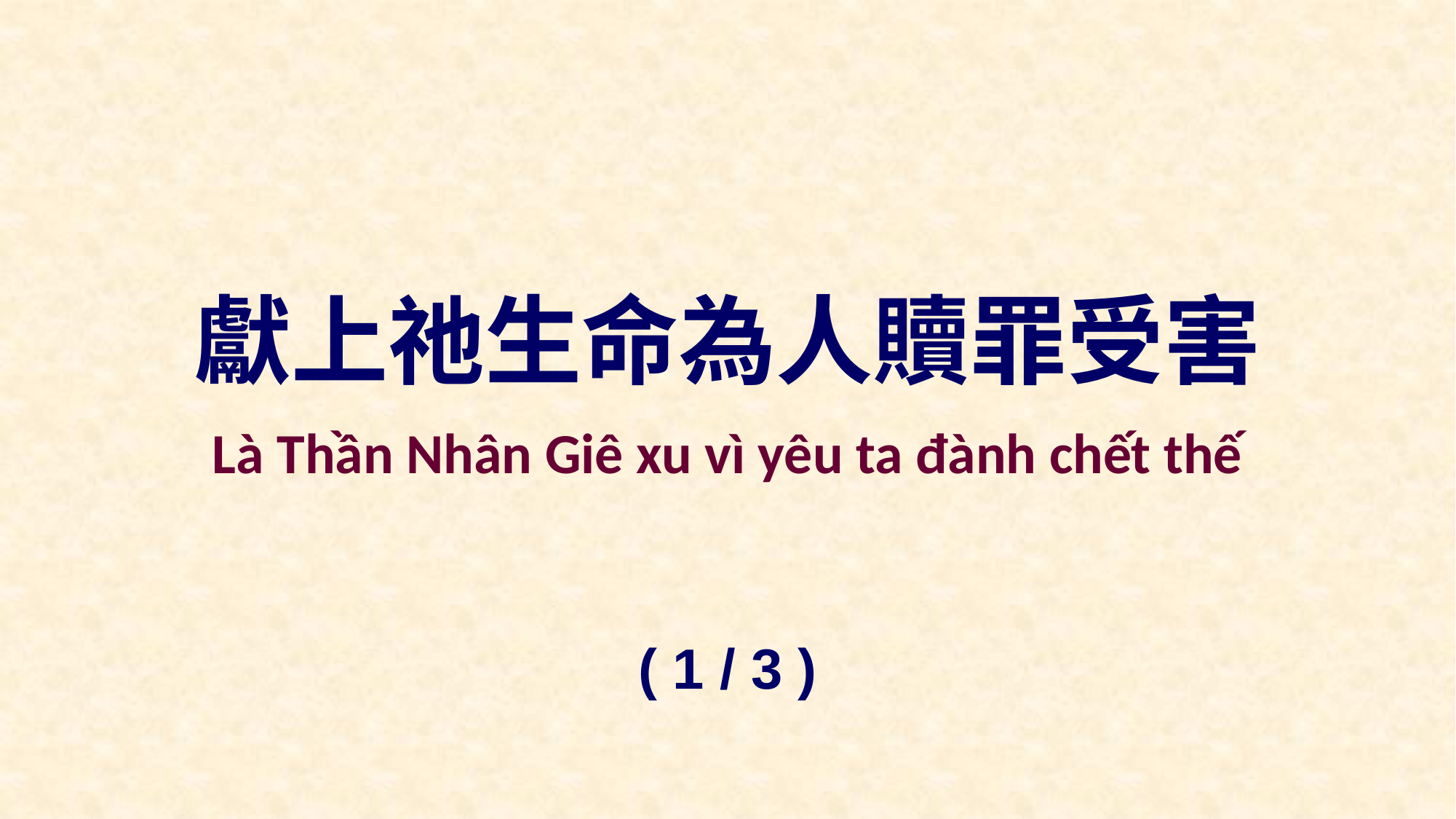

獻上祂生命為人贖罪受害
Là Thần Nhân Giê xu vì yêu ta đành chết thế
( 1 / 3 )